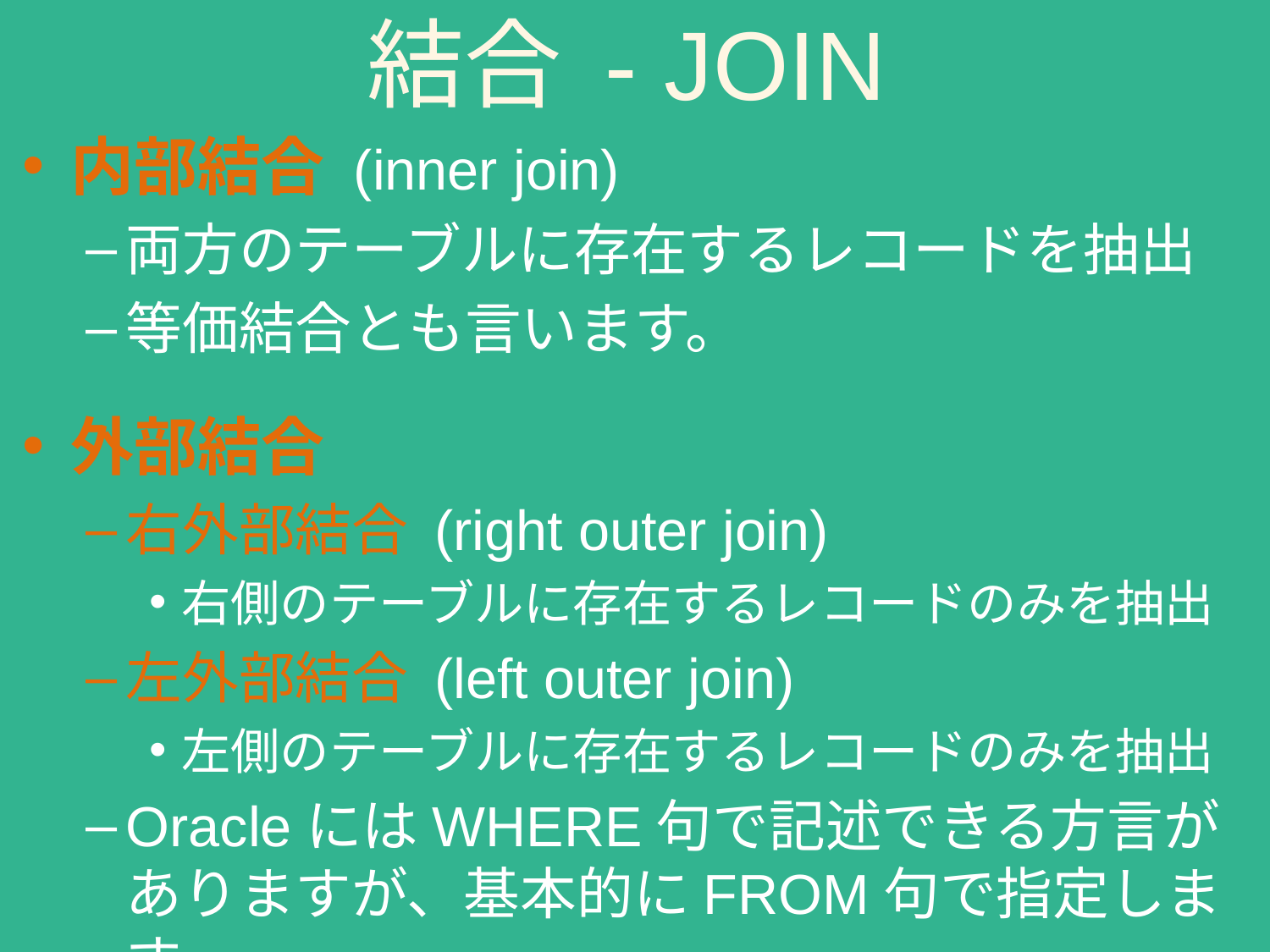

# 結合 - JOIN
内部結合 (inner join)
両方のテーブルに存在するレコードを抽出
等価結合とも言います。
外部結合
右外部結合 (right outer join)
右側のテーブルに存在するレコードのみを抽出
左外部結合 (left outer join)
左側のテーブルに存在するレコードのみを抽出
OracleにはWHERE句で記述できる方言がありますが、基本的にFROM句で指定します。